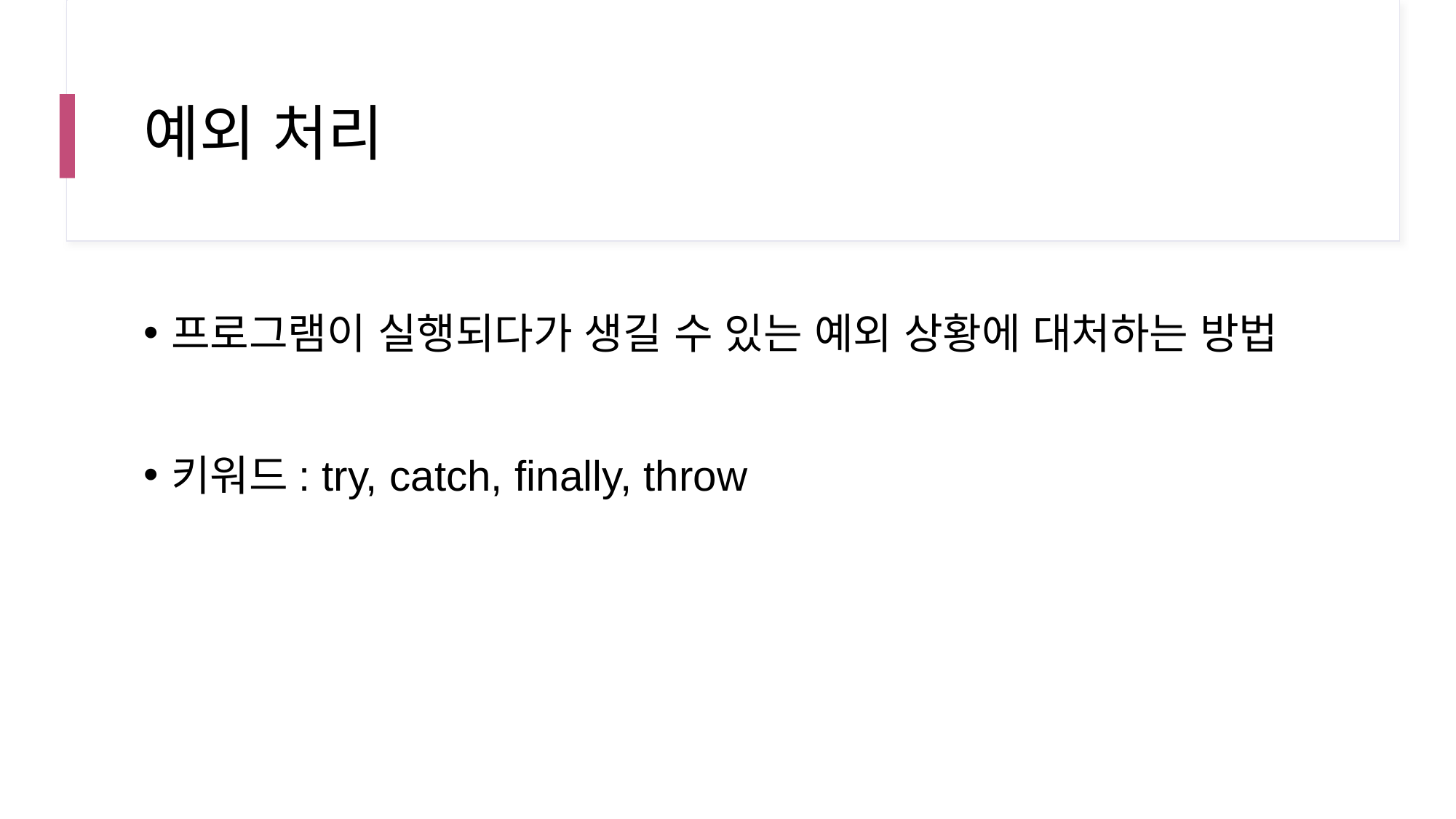

# 예외 처리
프로그램이 실행되다가 생길 수 있는 예외 상황에 대처하는 방법

키워드: try, catch, finally, throw